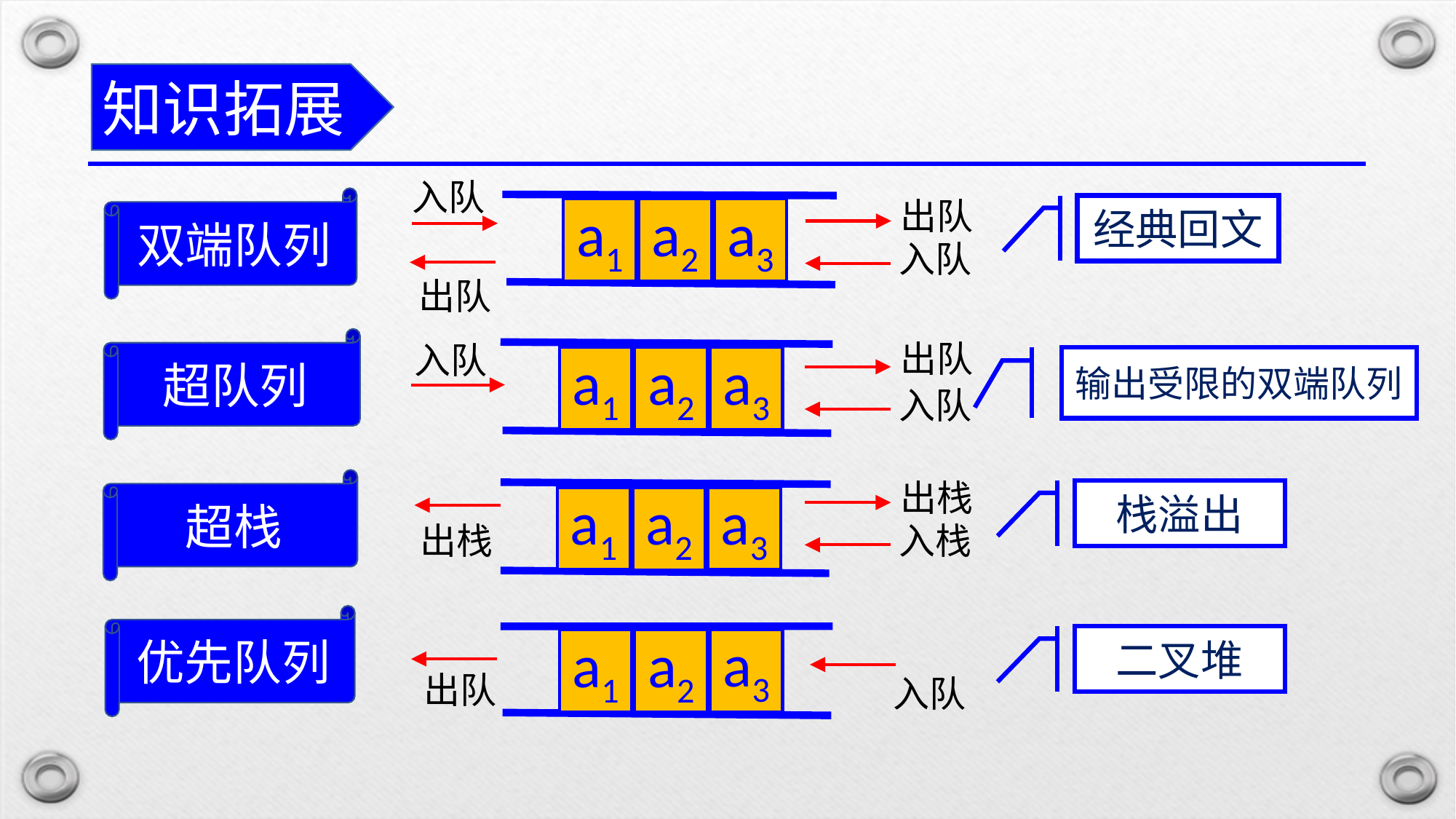

知识拓展

入队
双端队列
出队
经典回文
a3
a2
a1

入队
出队
超队列
出队
入队
a3
输出受限的双端队列
a2
a1

入队
出栈
超栈
栈溢出
a3
a2
a1

出栈
入栈
优先队列
二叉堆
a3
a2
a1
出队
入队